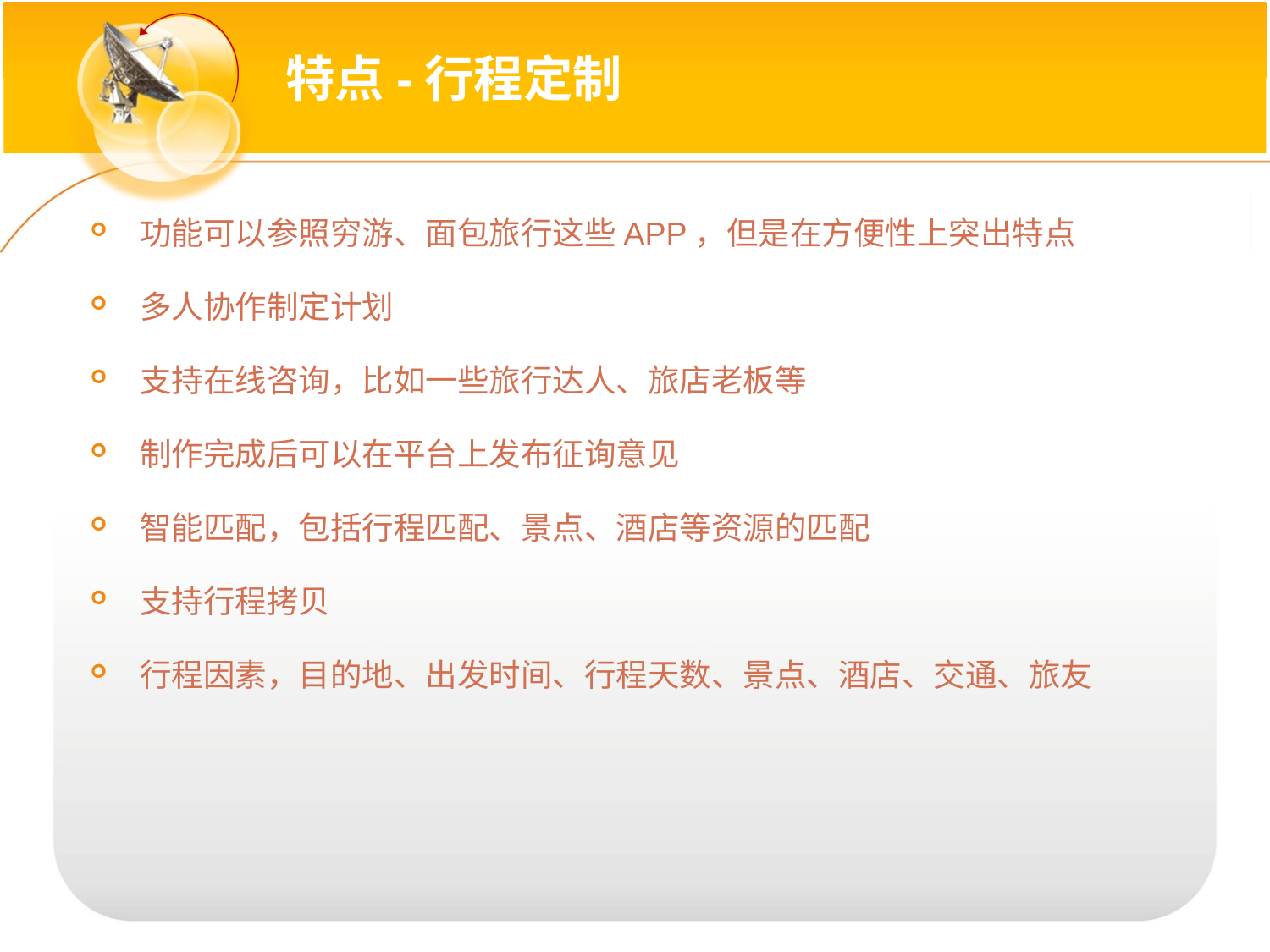

# 特点-行程定制
功能可以参照穷游、面包旅行这些APP，但是在方便性上突出特点
多人协作制定计划
支持在线咨询，比如一些旅行达人、旅店老板等
制作完成后可以在平台上发布征询意见
智能匹配，包括行程匹配、景点、酒店等资源的匹配
支持行程拷贝
行程因素，目的地、出发时间、行程天数、景点、酒店、交通、旅友